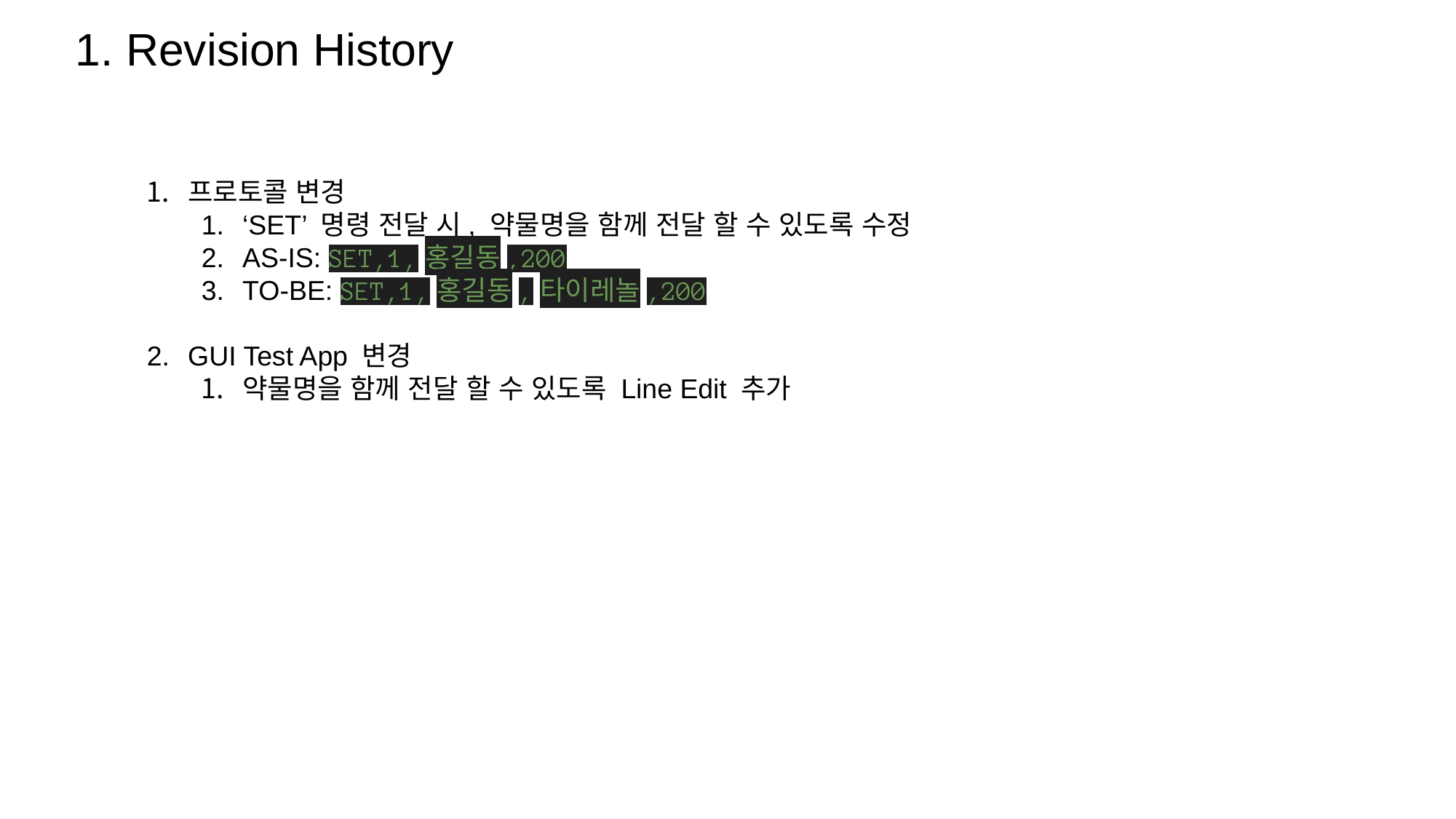

1. Revision History
프로토콜 변경
‘SET’ 명령 전달 시, 약물명을 함께 전달 할 수 있도록 수정
AS-IS: SET,1,홍길동,200
TO-BE: SET,1,홍길동,타이레놀,200

GUI Test App 변경
약물명을 함께 전달 할 수 있도록 Line Edit 추가